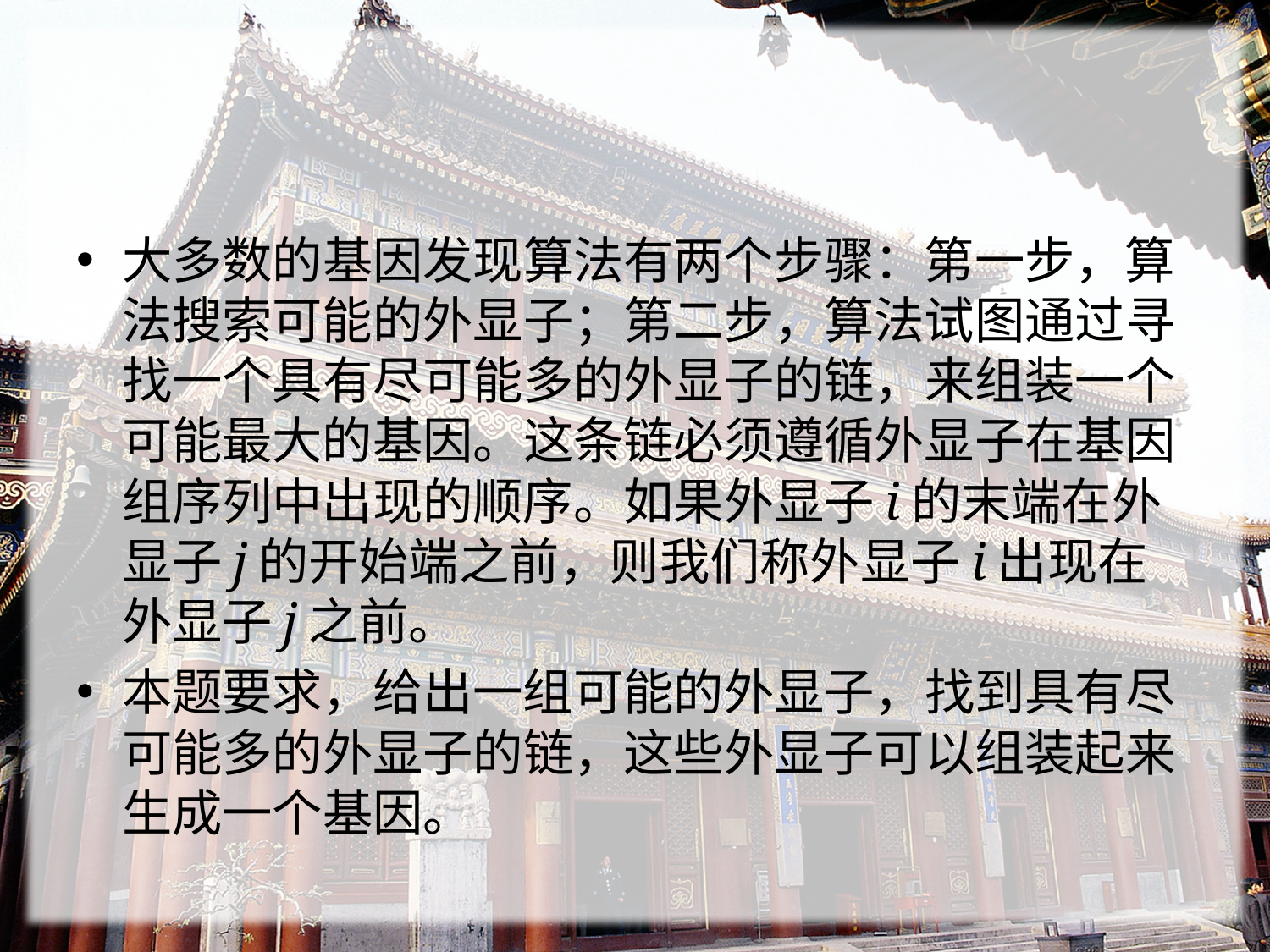

#
大多数的基因发现算法有两个步骤：第一步，算法搜索可能的外显子；第二步，算法试图通过寻找一个具有尽可能多的外显子的链，来组装一个可能最大的基因。这条链必须遵循外显子在基因组序列中出现的顺序。如果外显子i的末端在外显子j的开始端之前，则我们称外显子i出现在外显子j之前。
本题要求，给出一组可能的外显子，找到具有尽可能多的外显子的链，这些外显子可以组装起来生成一个基因。